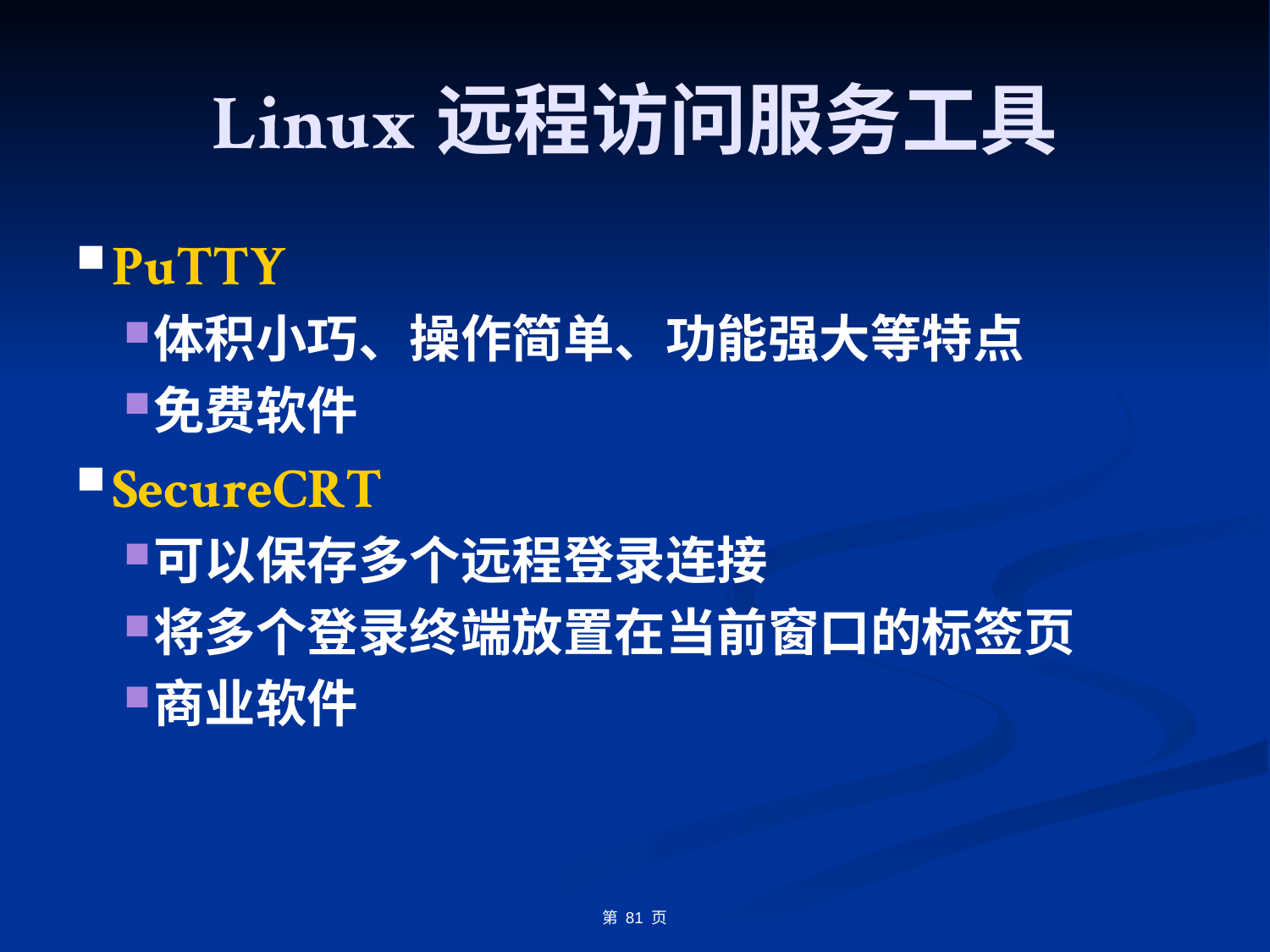

# Linux远程访问服务工具
PuTTY
体积小巧、操作简单、功能强大等特点
免费软件
SecureCRT
可以保存多个远程登录连接
将多个登录终端放置在当前窗口的标签页
商业软件
第 81 页